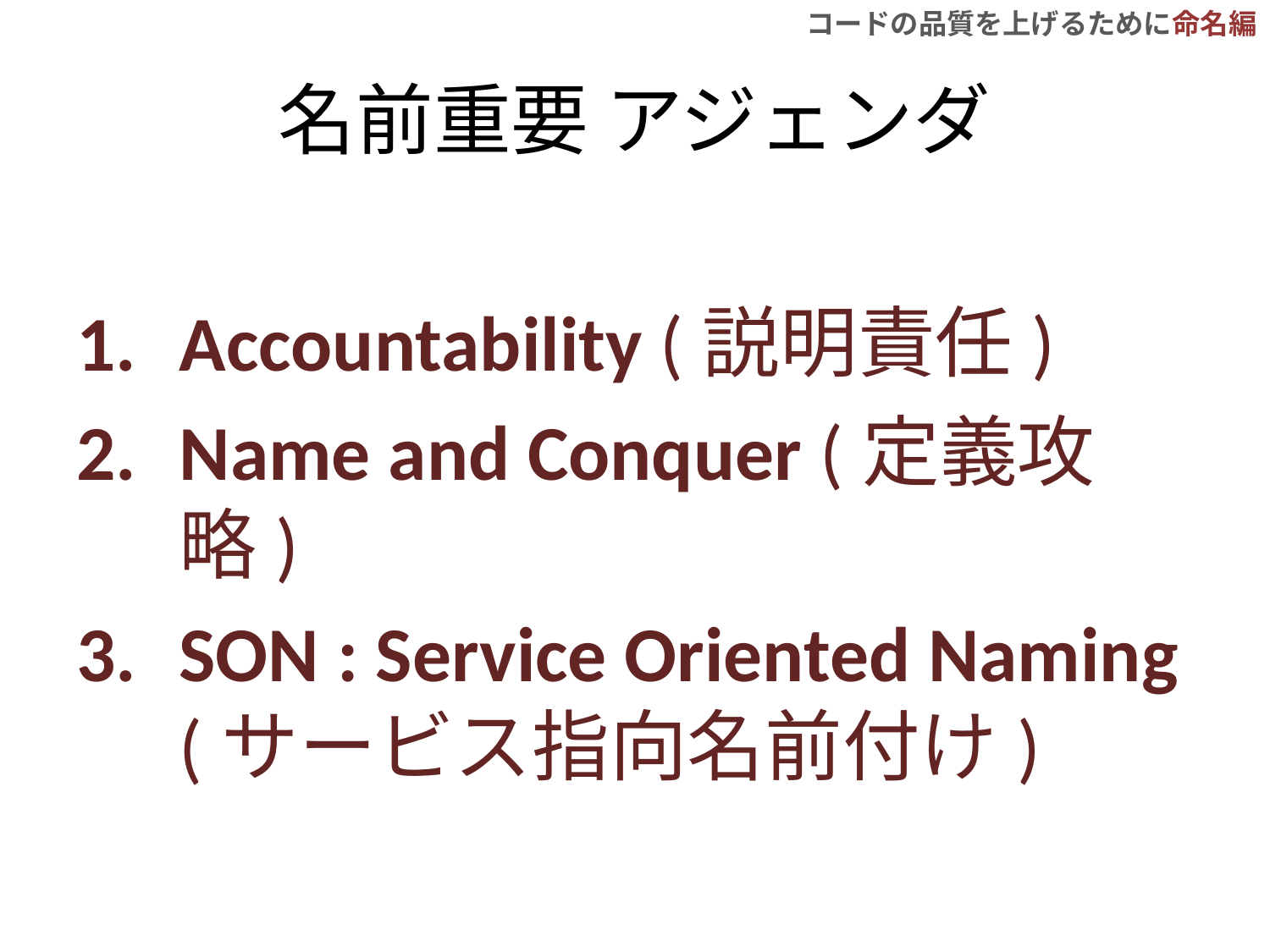

# 名前重要 アジェンダ
Accountability (説明責任)
Name and Conquer (定義攻略)
SON : Service Oriented Naming
(サービス指向名前付け)